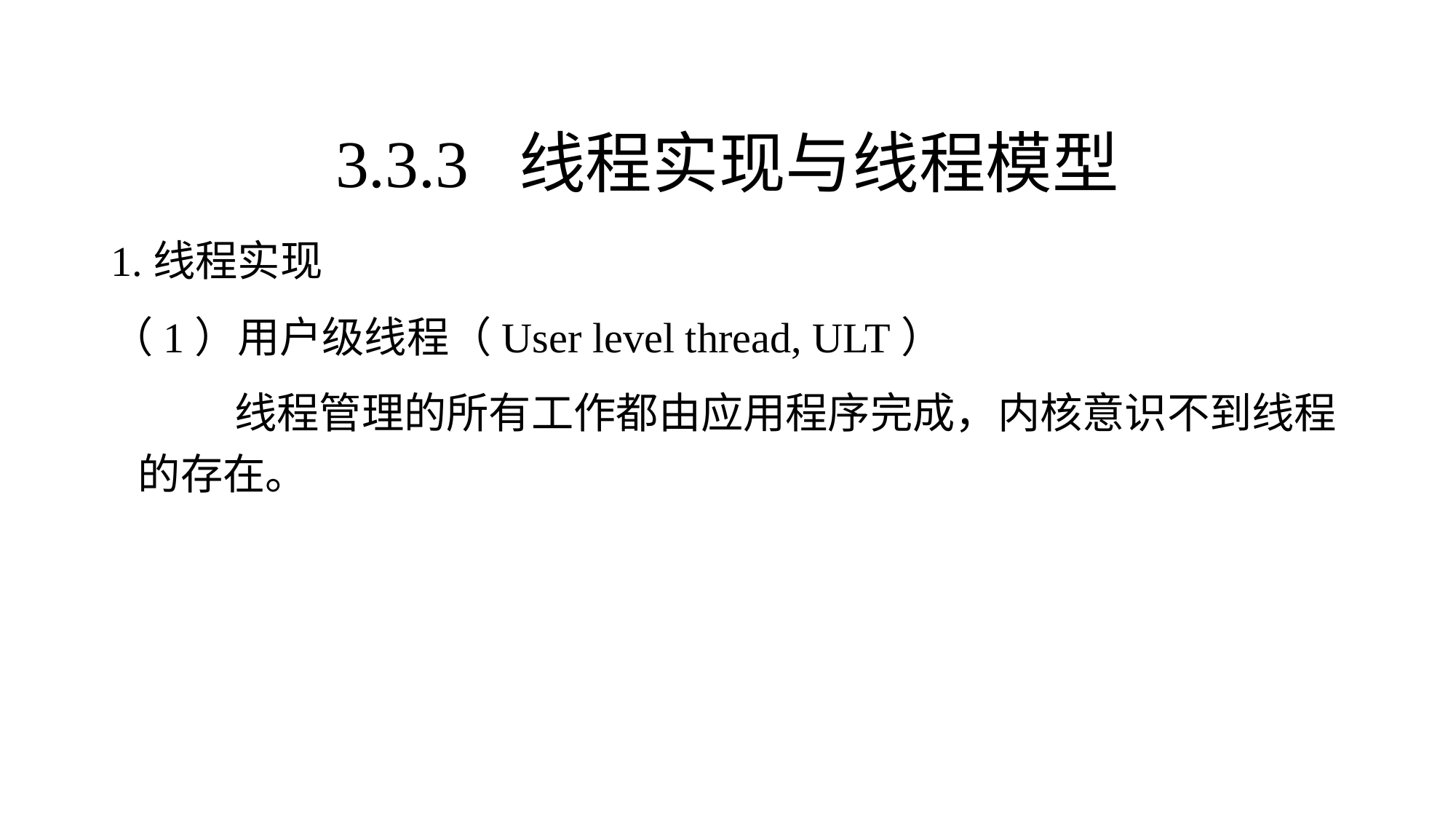

1.线程实现
（1）用户级线程（User level thread, ULT）
            线程管理的所有工作都由应用程序完成，内核意识不到线程的存在。

3.3.3  线程实现与线程模型
11